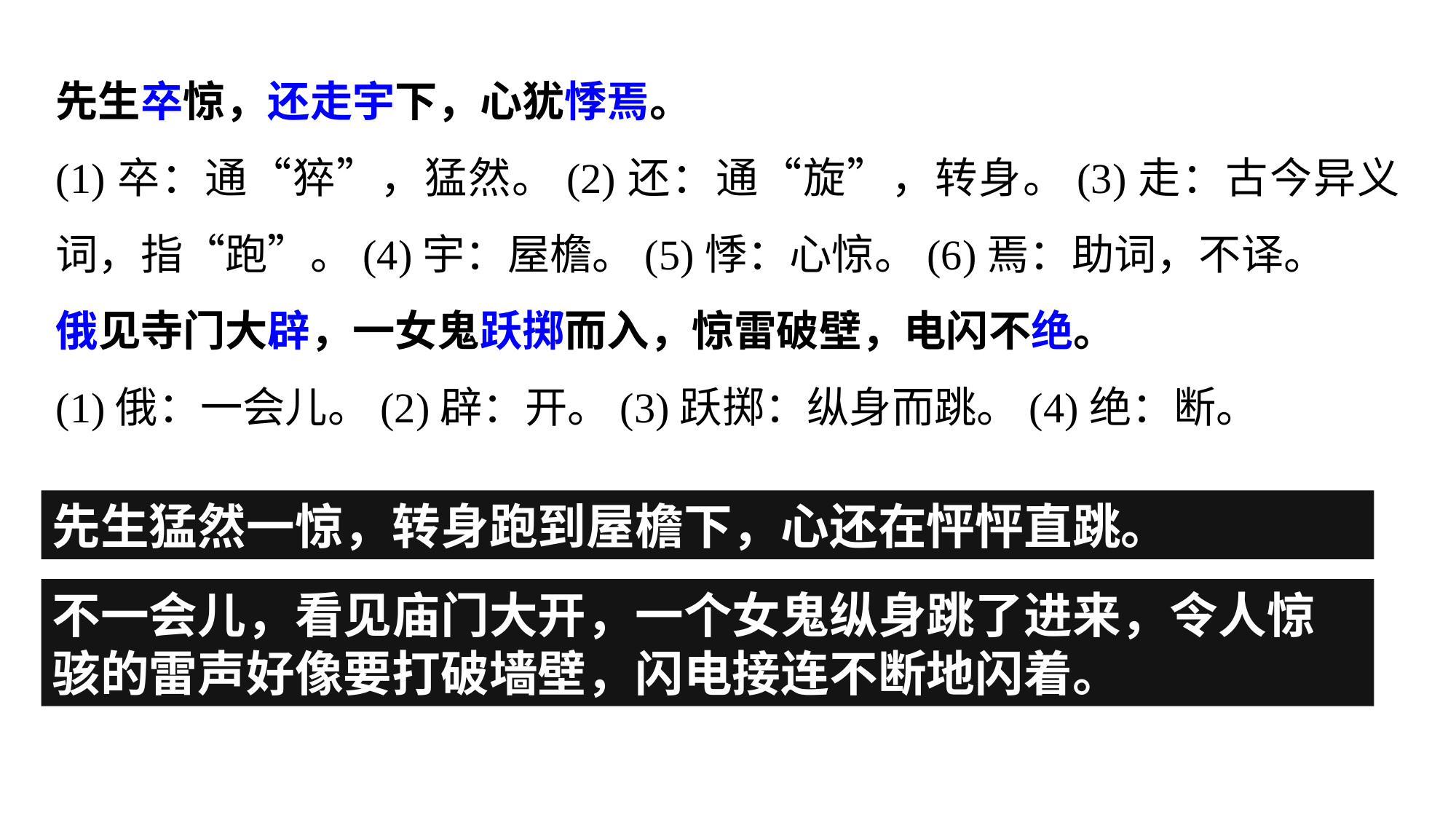

先生卒惊，还走宇下，心犹悸焉。
(1)卒：通“猝”，猛然。(2)还：通“旋”，转身。(3)走：古今异义词，指“跑”。(4)宇：屋檐。(5)悸：心惊。(6)焉：助词，不译。
俄见寺门大辟，一女鬼跃掷而入，惊雷破壁，电闪不绝。
(1)俄：一会儿。(2)辟：开。(3)跃掷：纵身而跳。(4)绝：断。
先生猛然一惊，转身跑到屋檐下，心还在怦怦直跳。
不一会儿，看见庙门大开，一个女鬼纵身跳了进来，令人惊骇的雷声好像要打破墙壁，闪电接连不断地闪着。